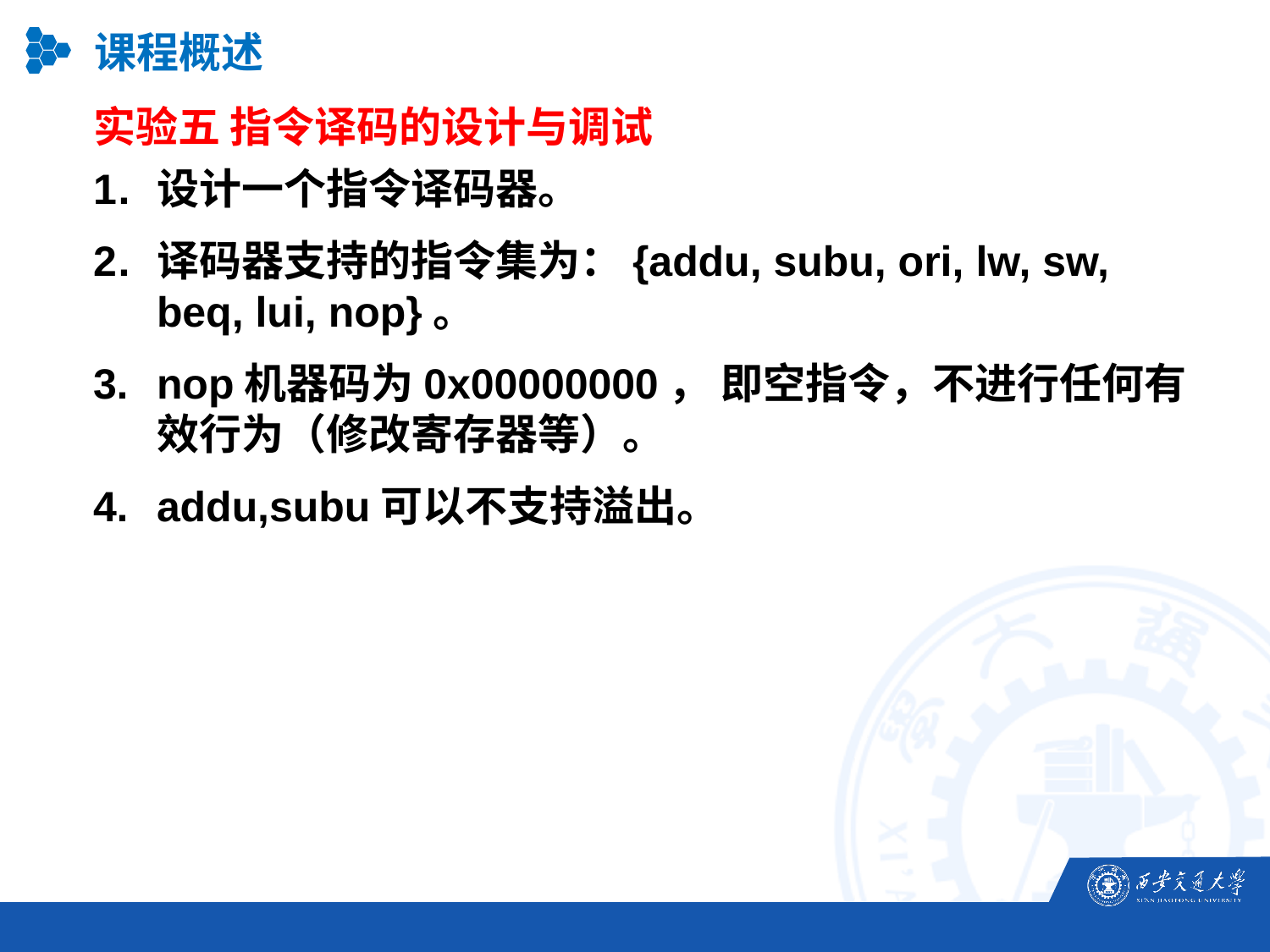

课程概述
实验五 指令译码的设计与调试
设计一个指令译码器。
译码器支持的指令集为：{addu, subu, ori, lw, sw, beq, lui, nop}。
nop机器码为0x00000000， 即空指令，不进行任何有效行为（修改寄存器等）。
addu,subu可以不支持溢出。